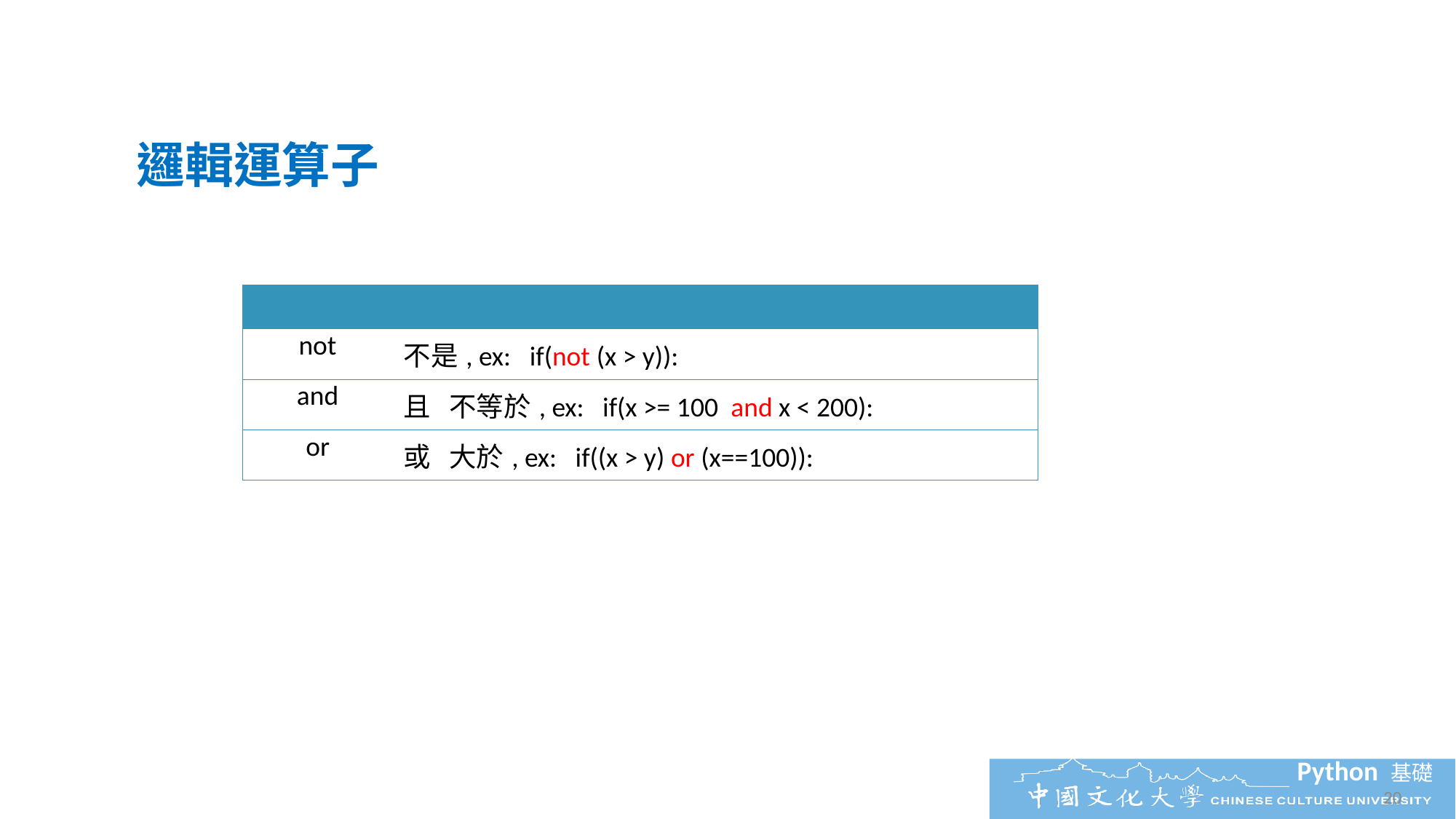

邏輯運算子
|  |  |
| --- | --- |
| not | 不是, ex: if(not (x > y)): |
| and | 且 不等於, ex: if(x >= 100 and x < 200): |
| or | 或 大於, ex: if((x > y) or (x==100)): |
20